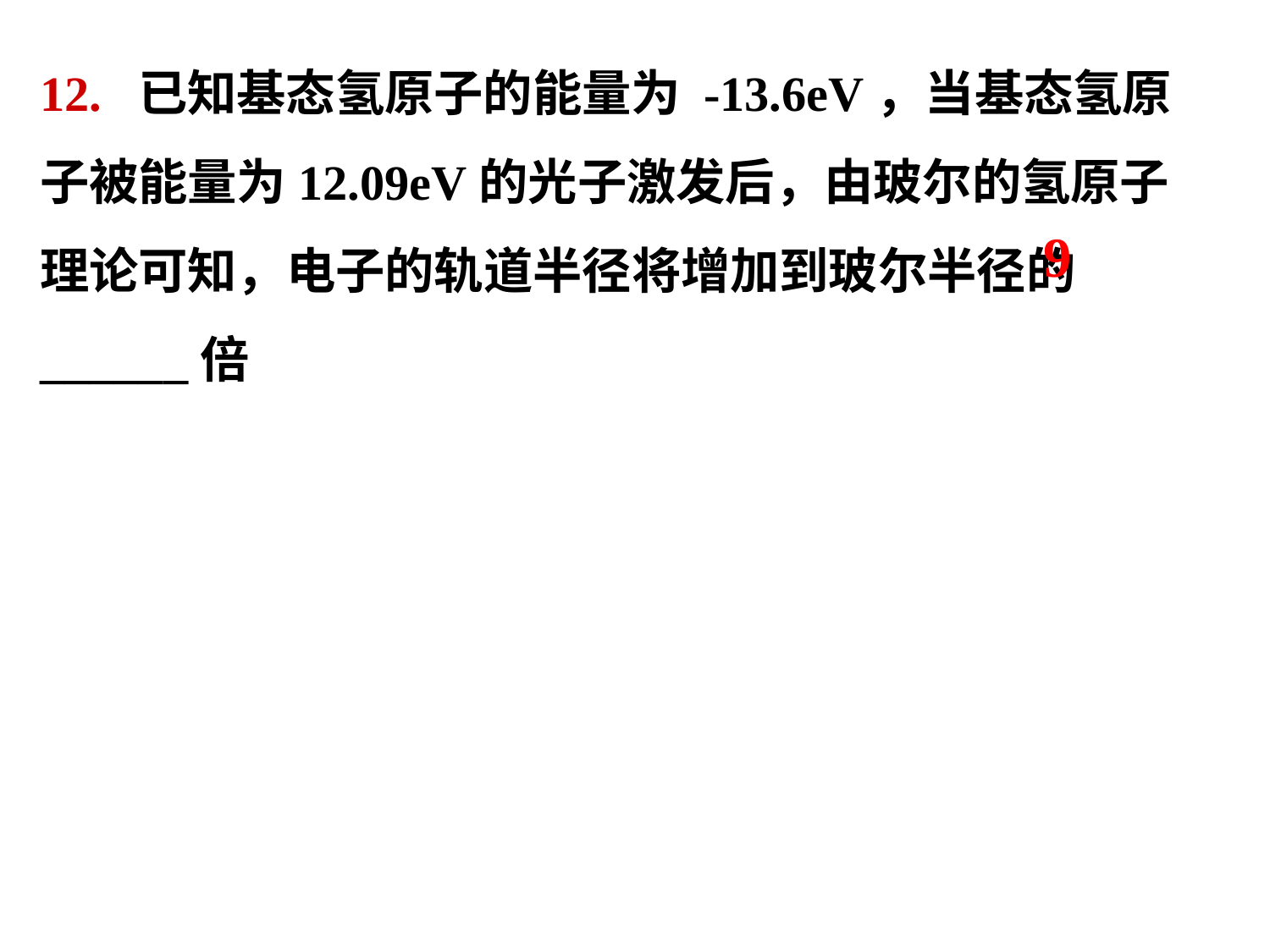

12.  已知基态氢原子的能量为 -13.6eV，当基态氢原子被能量为12.09eV的光子激发后，由玻尔的氢原子理论可知，电子的轨道半径将增加到玻尔半径的______倍
9